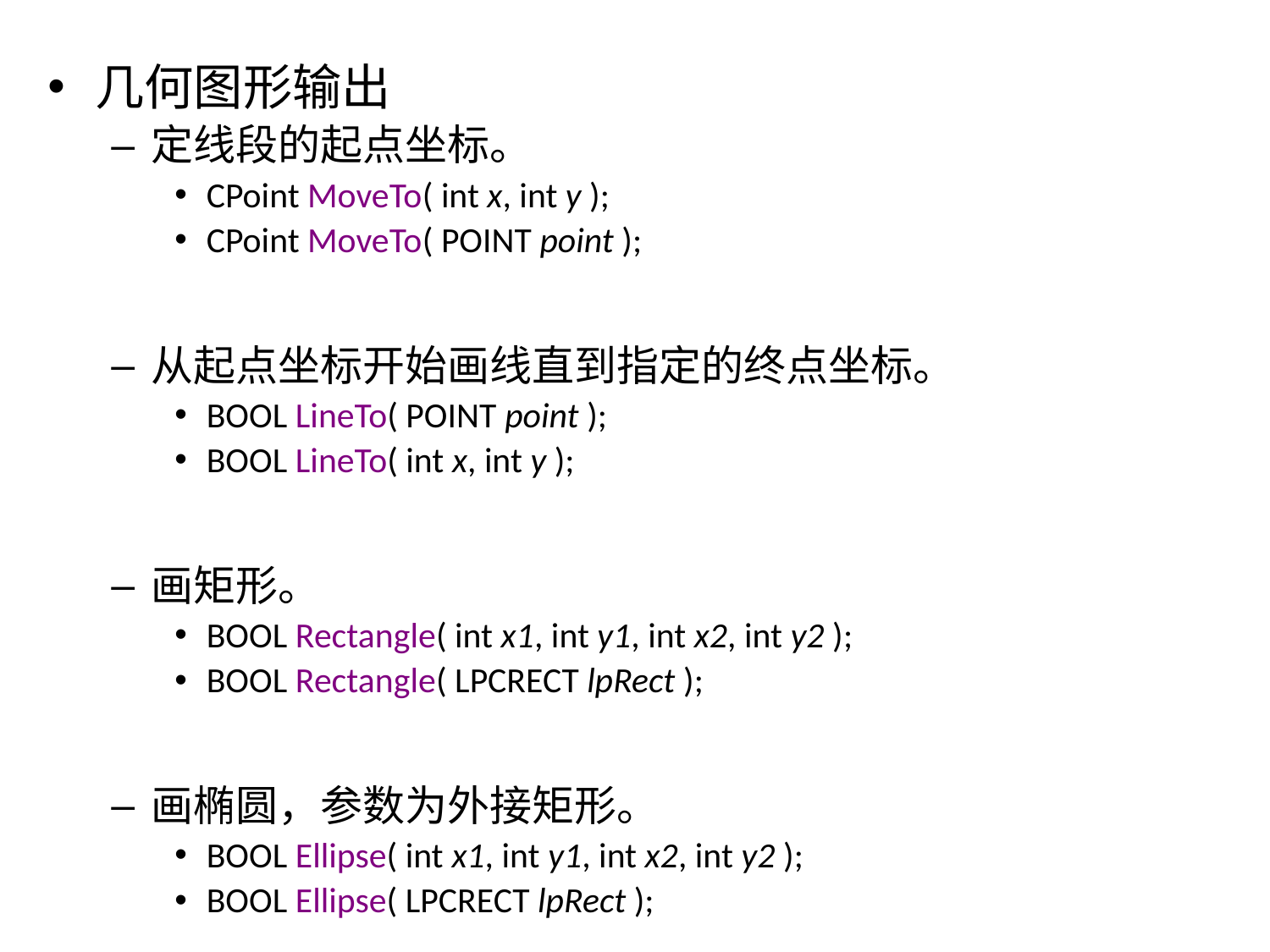

几何图形输出
定线段的起点坐标。
CPoint MoveTo( int x, int y );
CPoint MoveTo( POINT point );

从起点坐标开始画线直到指定的终点坐标。
BOOL LineTo( POINT point );
BOOL LineTo( int x, int y );

画矩形。
BOOL Rectangle( int x1, int y1, int x2, int y2 );
BOOL Rectangle( LPCRECT lpRect );

画椭圆，参数为外接矩形。
BOOL Ellipse( int x1, int y1, int x2, int y2 );
BOOL Ellipse( LPCRECT lpRect );